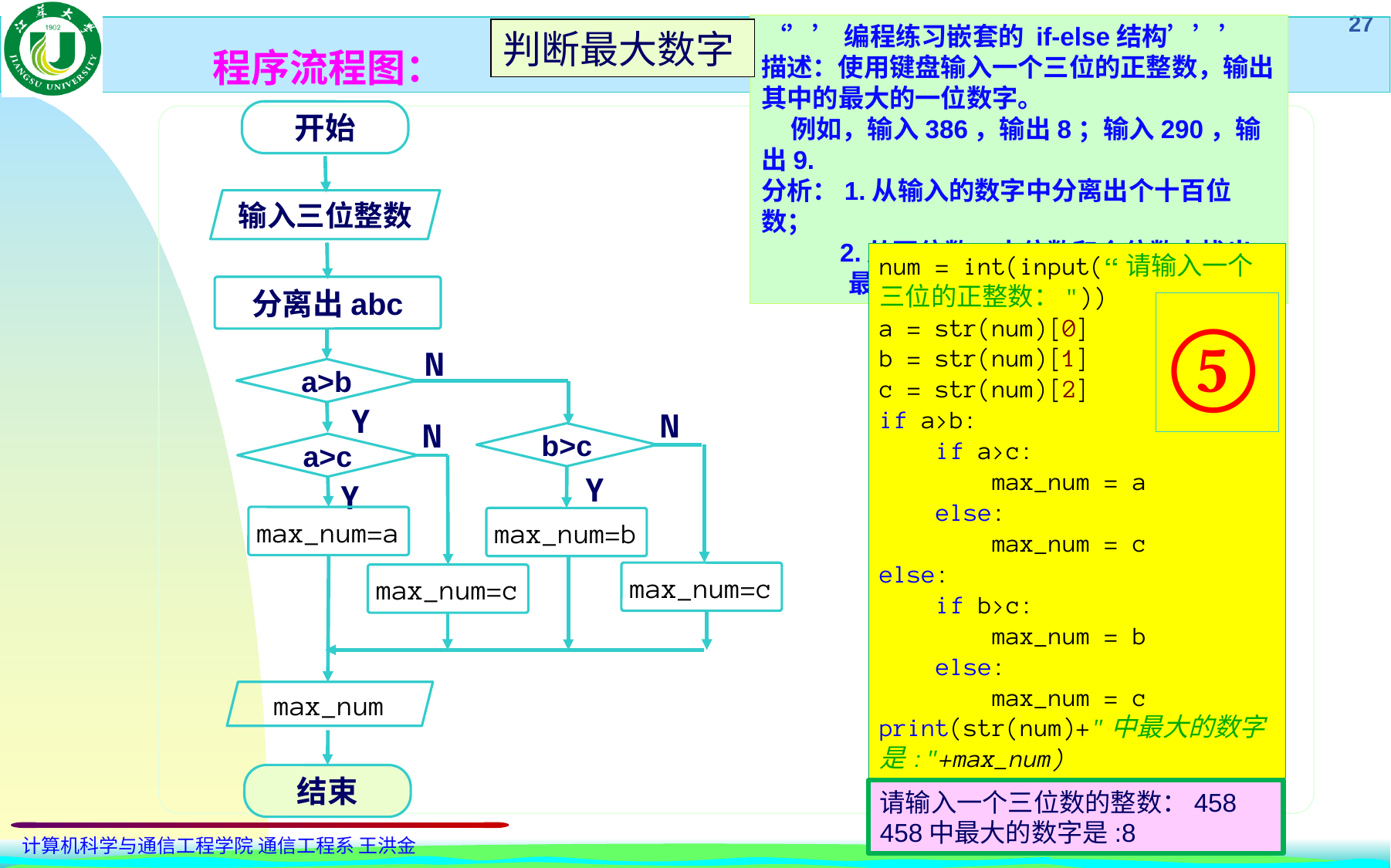

‘’’编程练习嵌套的 if-else结构’’’
描述：使用键盘输入一个三位的正整数，输出其中的最大的一位数字。
    例如，输入386，输出8；输入290，输出9.
分析：1.从输入的数字中分离出个十百位数；
           2.从百位数、十位数和个位数中找出
              最的一个数字。
判断最大数字
程序流程图：
开始
输入三位整数
num = int(input(“请输入一个三位的正整数："))
a = str(num)[0]
b = str(num)[1]
c = str(num)[2]
if a>b:
    if a>c:
        max_num = a
    else:
        max_num = c
else:
    if b>c:
        max_num = b
    else:
        max_num = c
print(str(num)+"中最大的数字是:"+max_num)
分离出abc
⑤
N
a>b
Y
N
N
b>c
a>c
Y
Y
max_num=a
max_num=b
max_num=c
max_num=c
max_num
结束
请输入一个三位数的整数：458
458中最大的数字是:8